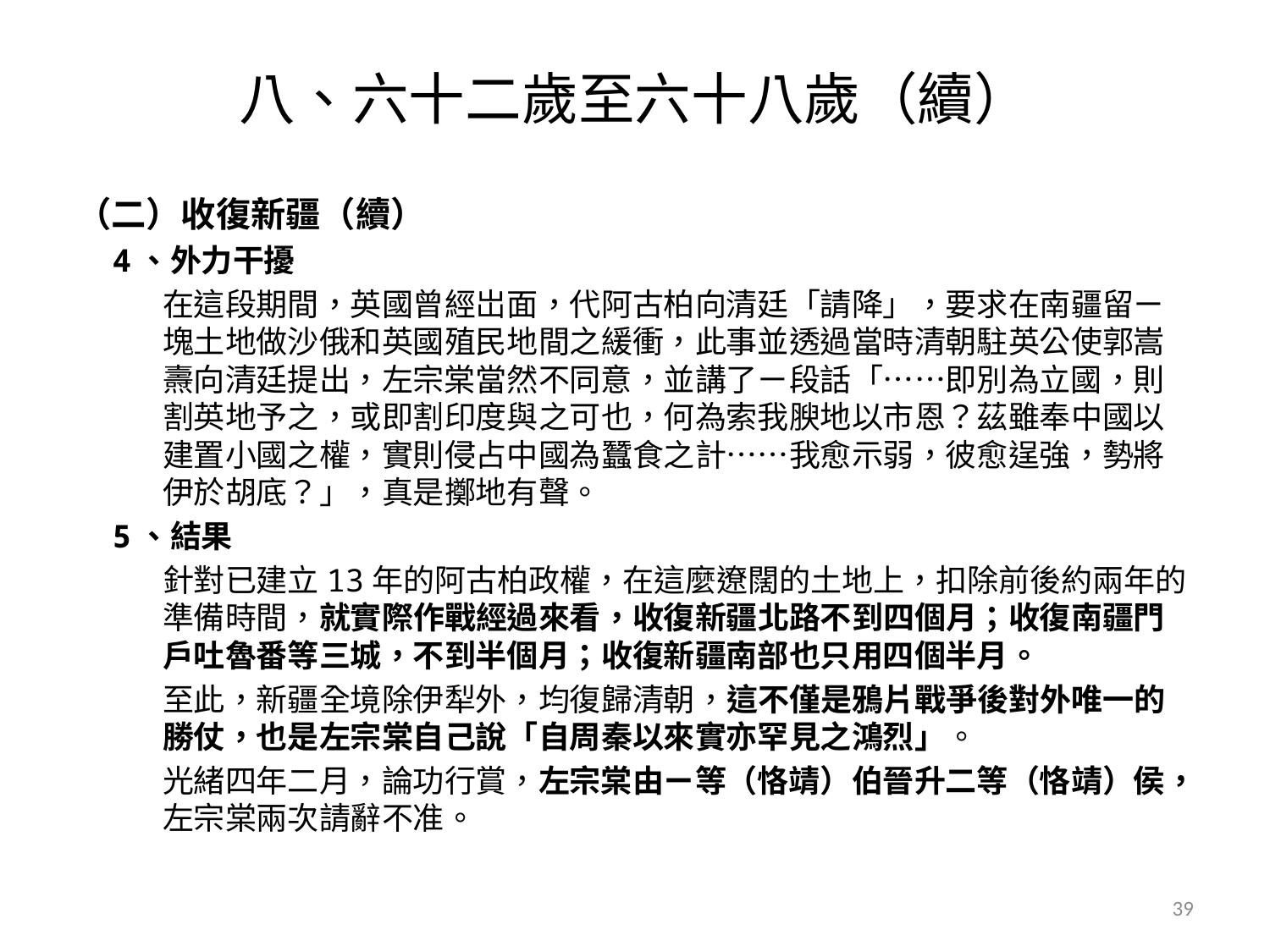

# 八、六十二歲至六十八歲（續）
（二）收復新疆（續）
4、外力干擾
在這段期間，英國曾經岀面，代阿古柏向清廷「請降」，要求在南疆留ㄧ塊土地做沙俄和英國殖民地間之緩衝，此事並透過當時清朝駐英公使郭嵩燾向清廷提出，左宗棠當然不同意，並講了ㄧ段話「⋯⋯即別為立國，則割英地予之，或即割印度與之可也，何為索我腴地以市恩？茲雖奉中國以建置小國之權，實則侵占中國為蠶食之計⋯⋯我愈示弱，彼愈逞強，勢將伊於胡底？」，真是擲地有聲。
5、結果
針對已建立13年的阿古柏政權，在這麼遼闊的土地上，扣除前後約兩年的準備時間，就實際作戰經過來看，收復新疆北路不到四個月；收復南疆門戶吐魯番等三城，不到半個月；收復新疆南部也只用四個半月。
至此，新疆全境除伊犁外，均復歸清朝，這不僅是鴉片戰爭後對外唯一的勝仗，也是左宗棠自己說「自周秦以來實亦罕見之鴻烈」。
光緒四年二月，論功行賞，左宗棠由ㄧ等（恪靖）伯晉升二等（恪靖）侯，左宗棠兩次請辭不准。

39